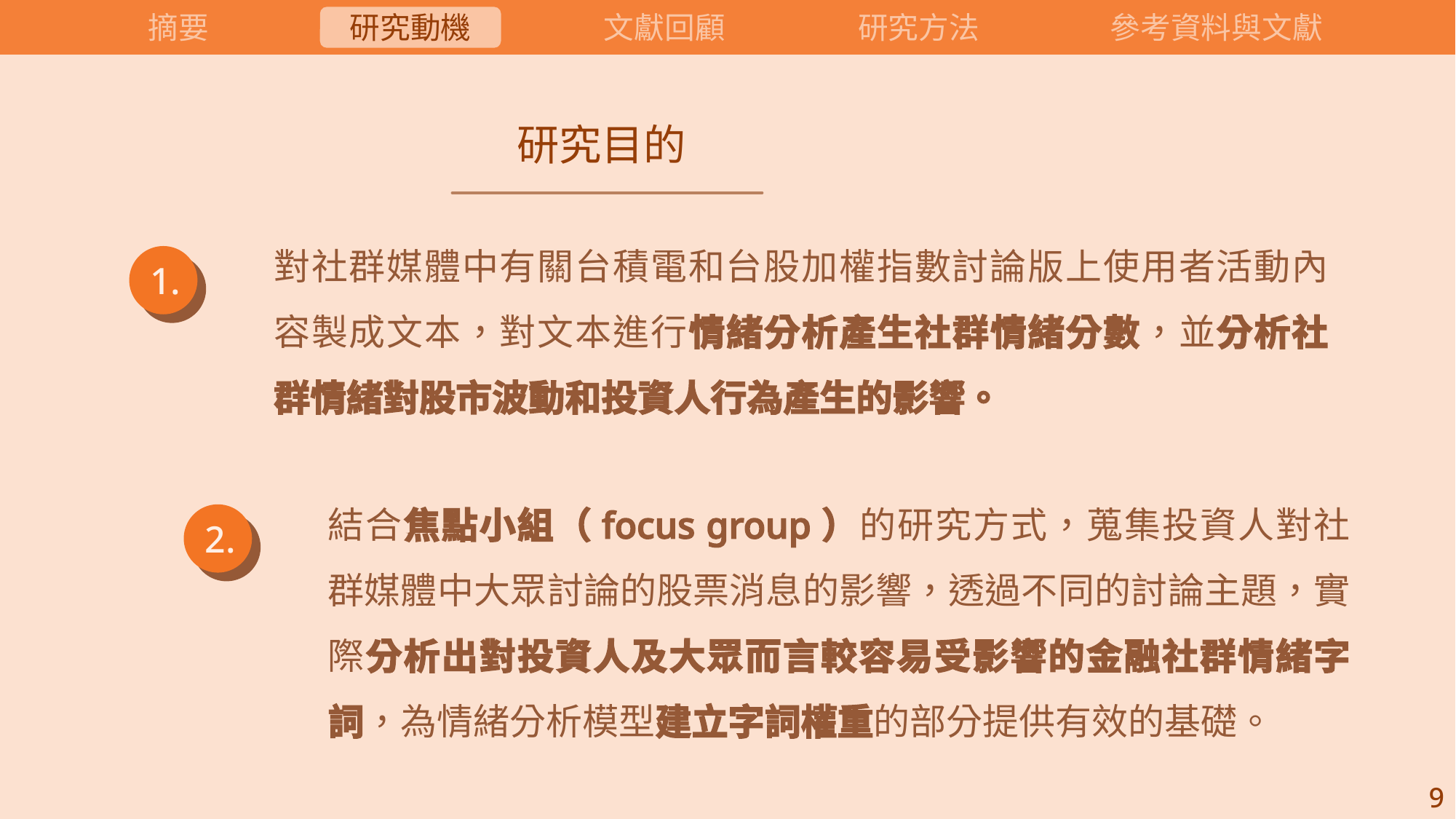

摘要
研究動機
文獻回顧
研究方法
參考資料與文獻

研究目的
對社群媒體中有關台積電和台股加權指數討論版上使用者活動內容製成文本，對文本進行情緒分析產生社群情緒分數，並分析社群情緒對股市波動和投資人行為產生的影響。

1.

結合焦點小組（focus group）的研究方式，蒐集投資人對社群媒體中大眾討論的股票消息的影響，透過不同的討論主題，實際分析出對投資人及大眾而言較容易受影響的金融社群情緒字詞，為情緒分析模型建立字詞權重的部分提供有效的基礎。

2.

9